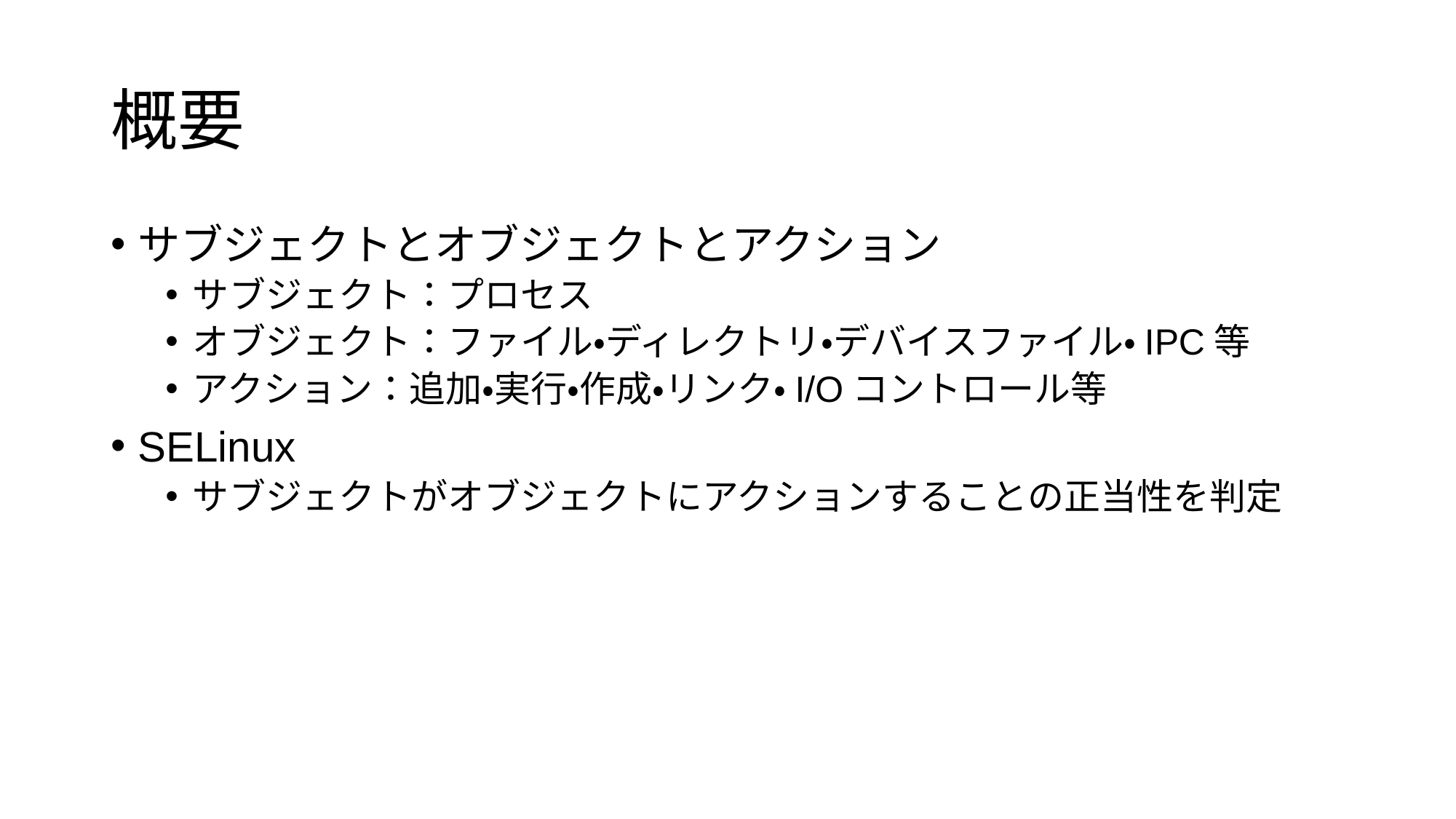

# 概要
サブジェクトとオブジェクトとアクション
サブジェクト：プロセス
オブジェクト：ファイル・ディレクトリ・デバイスファイル・IPC等
アクション：追加・実行・作成・リンク・I/Oコントロール等
SELinux
サブジェクトがオブジェクトにアクションすることの正当性を判定